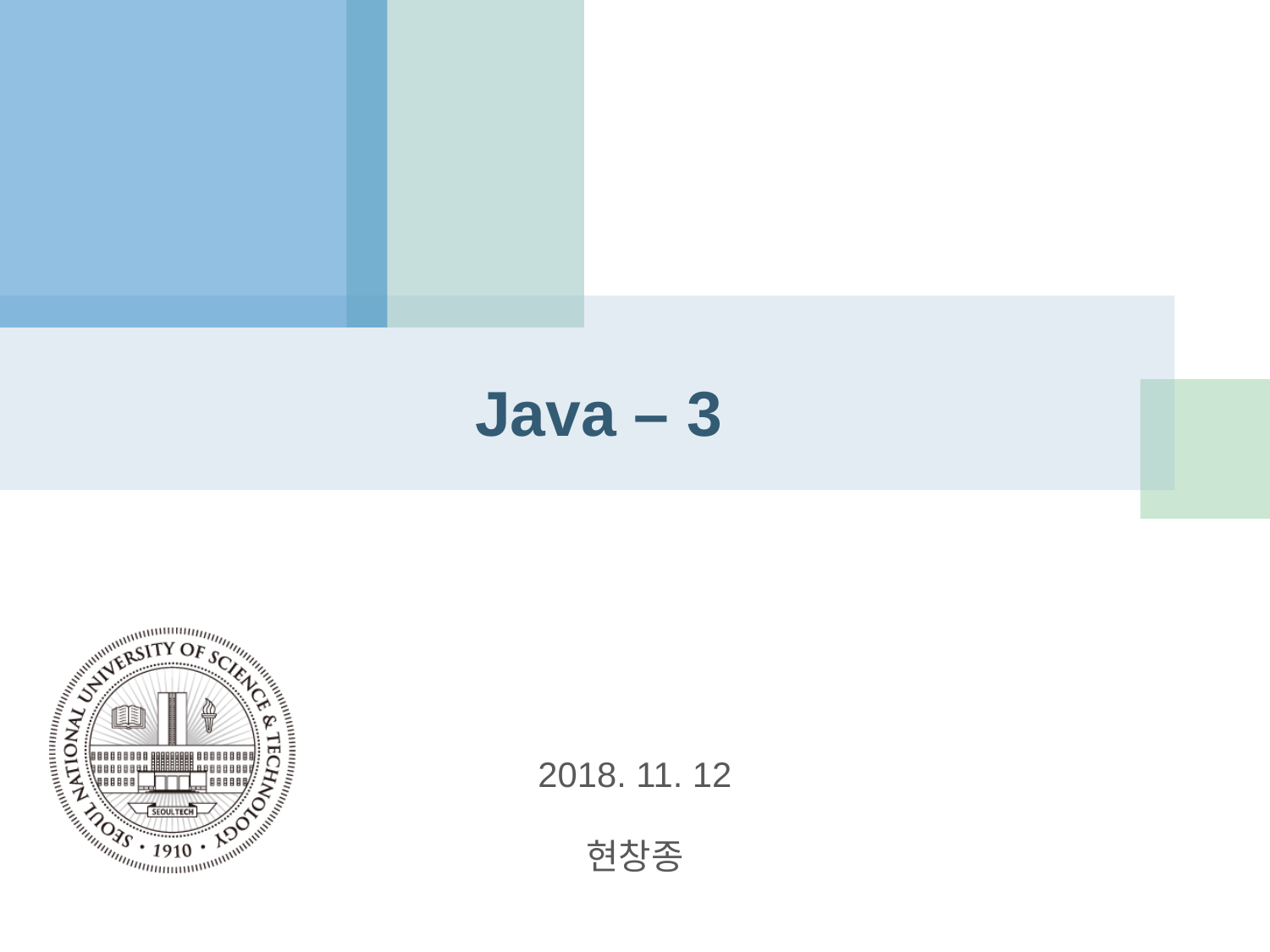

# Java – 3
2018. 11. 12

현창종